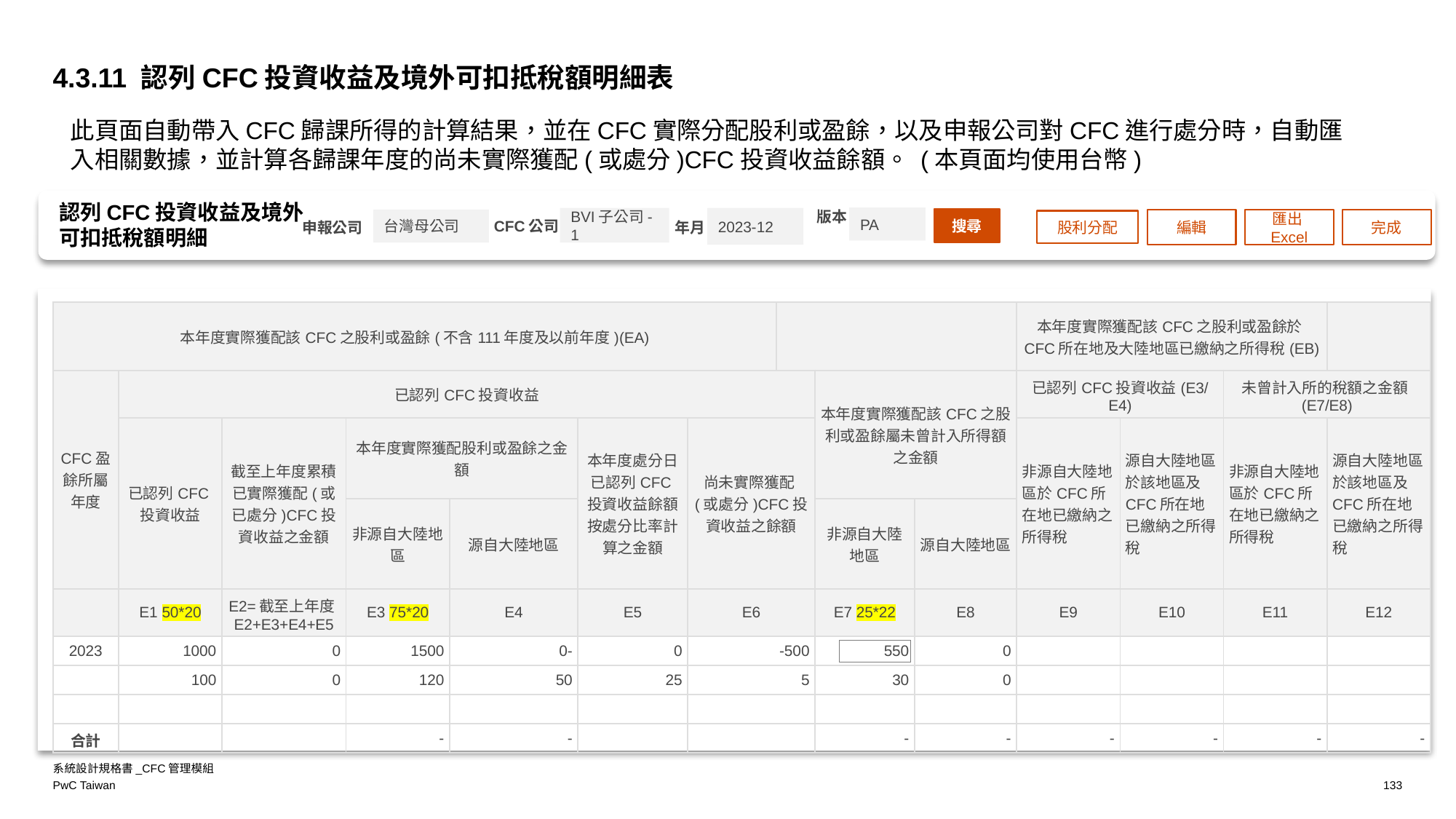

4.3.11 認列CFC投資收益及境外可扣抵稅額明細表
此頁面自動帶入CFC歸課所得的計算結果，並在CFC實際分配股利或盈餘，以及申報公司對CFC進行處分時，自動匯入相關數據，並計算各歸課年度的尚未實際獲配(或處分)CFC投資收益餘額。 (本頁面均使用台幣)

認列CFC投資收益及境外可扣抵稅額明細
版本
PA
2023-12
BVI子公司-1
搜尋
台灣母公司
編輯
匯出Excel
完成
股利分配
CFC公司
申報公司
年月

| 本年度實際獲配該CFC之股利或盈餘(不含111年度及以前年度)(EA) |  |  |  |  |  |  |  |  |  | 本年度實際獲配該CFC之股利或盈餘於CFC所在地及大陸地區已繳納之所得稅(EB) |  |  |  |
| --- | --- | --- | --- | --- | --- | --- | --- | --- | --- | --- | --- | --- | --- |
| CFC盈餘所屬年度 | 已認列CFC投資收益 |  | 本年度實際獲配 CFC 之股利或盈餘 |  |  |  |  | 本年度實際獲配該CFC之股利或盈餘屬未曾計入所得額之金額 |  | 已認列CFC投資收益(E3/E4) |  | 未曾計入所的稅額之金額(E7/E8) |  |
|  | 已認列CFC投資收益 | 截至上年度累積已實際獲配(或已處分)CFC投資收益之金額 | 本年度實際獲配股利或盈餘之金額 |  | 本年度處分日已認列CFC投資收益餘額按處分比率計算之金額 | 尚未實際獲配(或處分)CFC投資收益之餘額 |  | 源自大陸地區 |  | 非源自大陸地區於CFC所在地已繳納之所得稅 | 源自大陸地區於該地區及CFC所在地已繳納之所得稅 | 非源自大陸地區於CFC所在地已繳納之所得稅 | 源自大陸地區於該地區及CFC所在地已繳納之所得稅 |
|  |  |  | 非源自大陸地區 | 源自大陸地區 |  |  |  | 非源自大陸地區 | 源自大陸地區 |  |  |  |  |
|  | E1 50\*20 | E2=截至上年度E2+E3+E4+E5 | E3 75\*20 | E4 | E5 | E6 |  | E7 25\*22 | E8 | E9 | E10 | E11 | E12 |
| 2023 | 1000 | 0 | 1500 | 0- | 0 | -500 |  | 550 | 0 |  |  |  |  |
|  | 100 | 0 | 120 | 50 | 25 | 5 |  | 30 | 0 |  |  |  |  |
|  |  |  |  |  |  |  |  |  |  |  |  |  |  |
| 合計 |  |  | - | - |  |  |  | - | - | - | - | - | - |

系統設計規格書_CFC管理模組
133